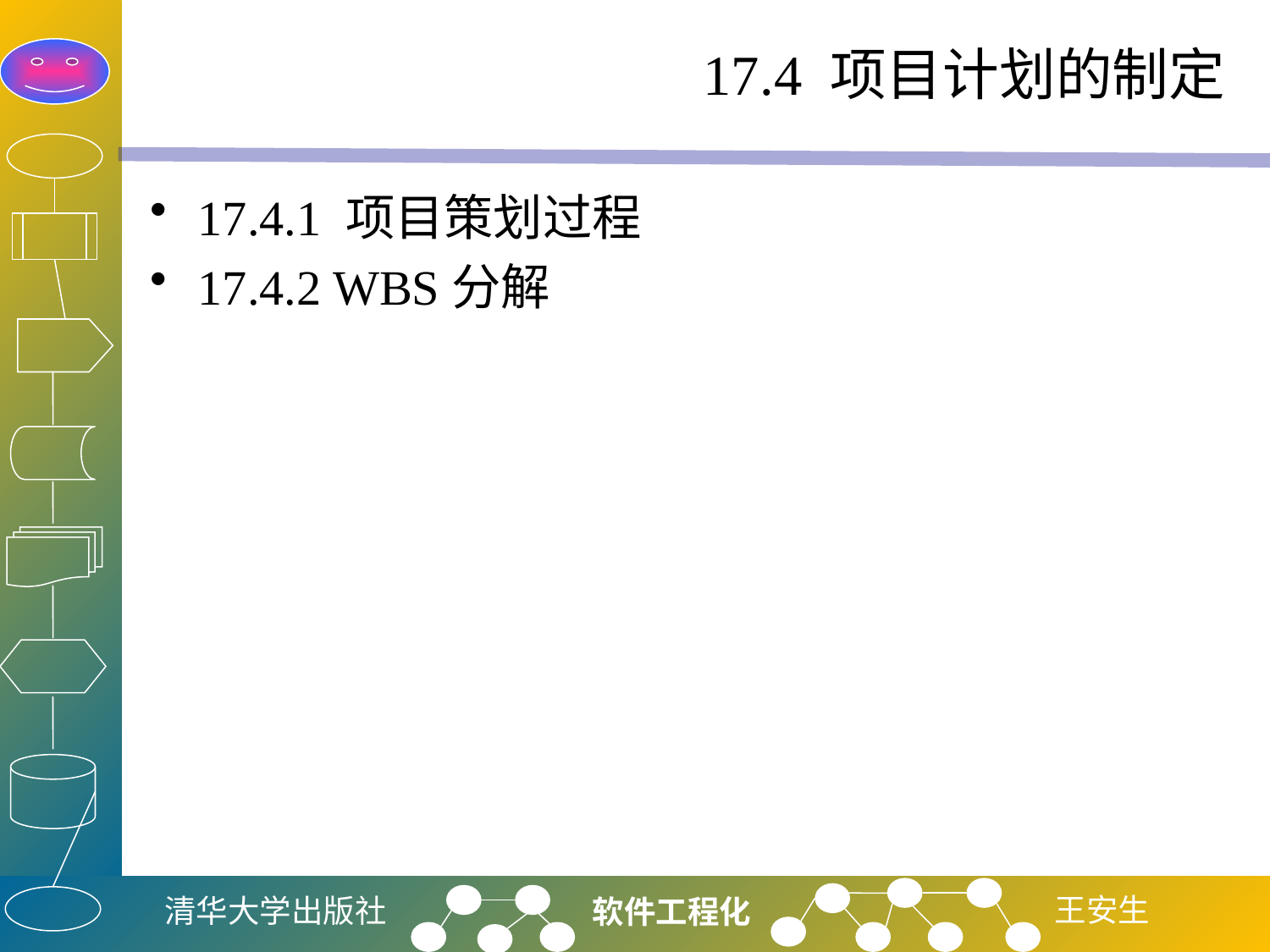

# 17.4 项目计划的制定
17.4.1 项目策划过程
17.4.2 WBS分解